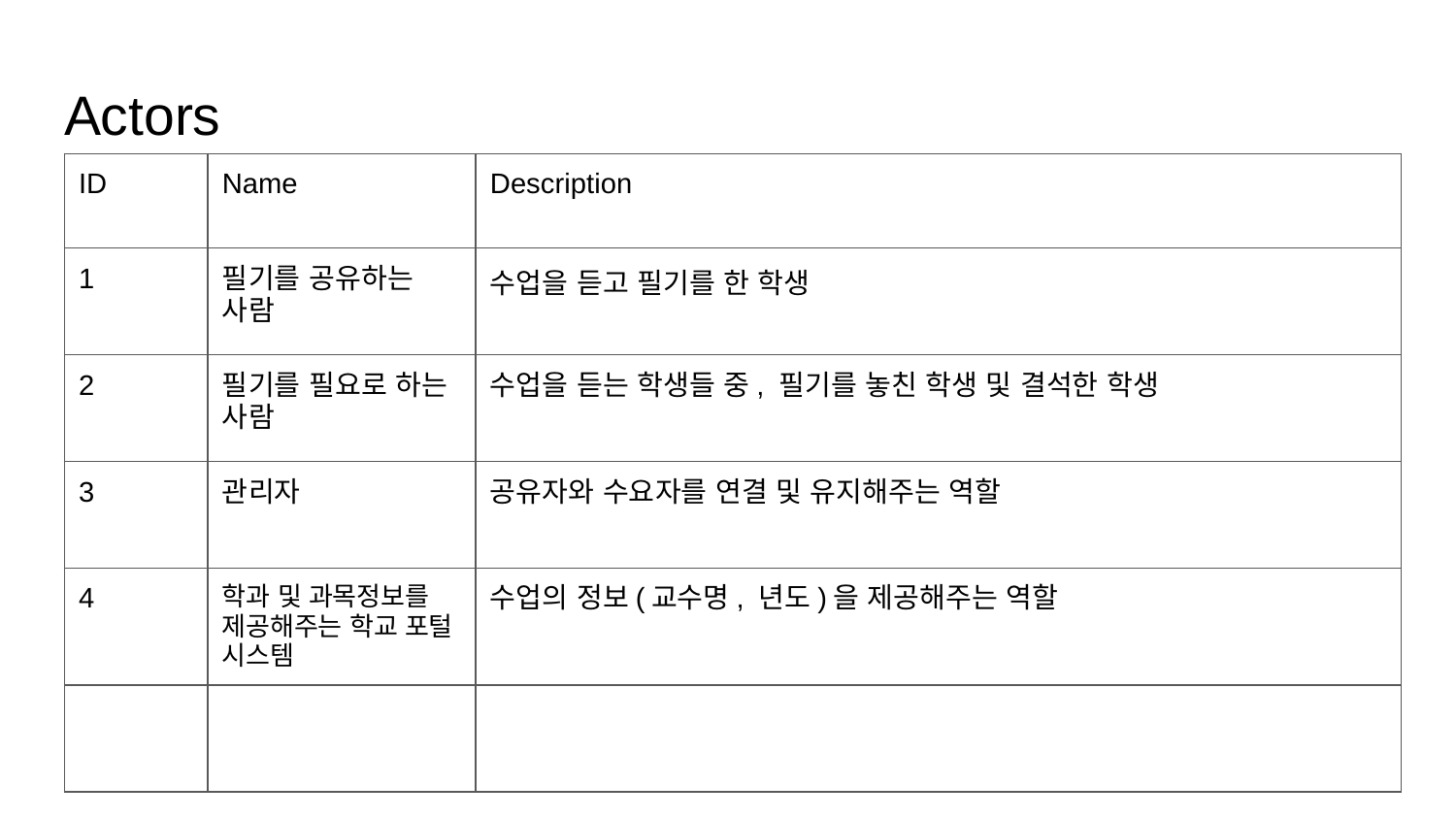

# Actors
| ID | Name | Description |
| --- | --- | --- |
| 1 | 필기를 공유하는 사람 | 수업을 듣고 필기를 한 학생 |
| 2 | 필기를 필요로 하는 사람 | 수업을 듣는 학생들 중, 필기를 놓친 학생 및 결석한 학생 |
| 3 | 관리자 | 공유자와 수요자를 연결 및 유지해주는 역할 |
| 4 | 학과 및 과목정보를 제공해주는 학교 포털 시스템 | 수업의 정보(교수명, 년도)을 제공해주는 역할 |
|  |  |  |